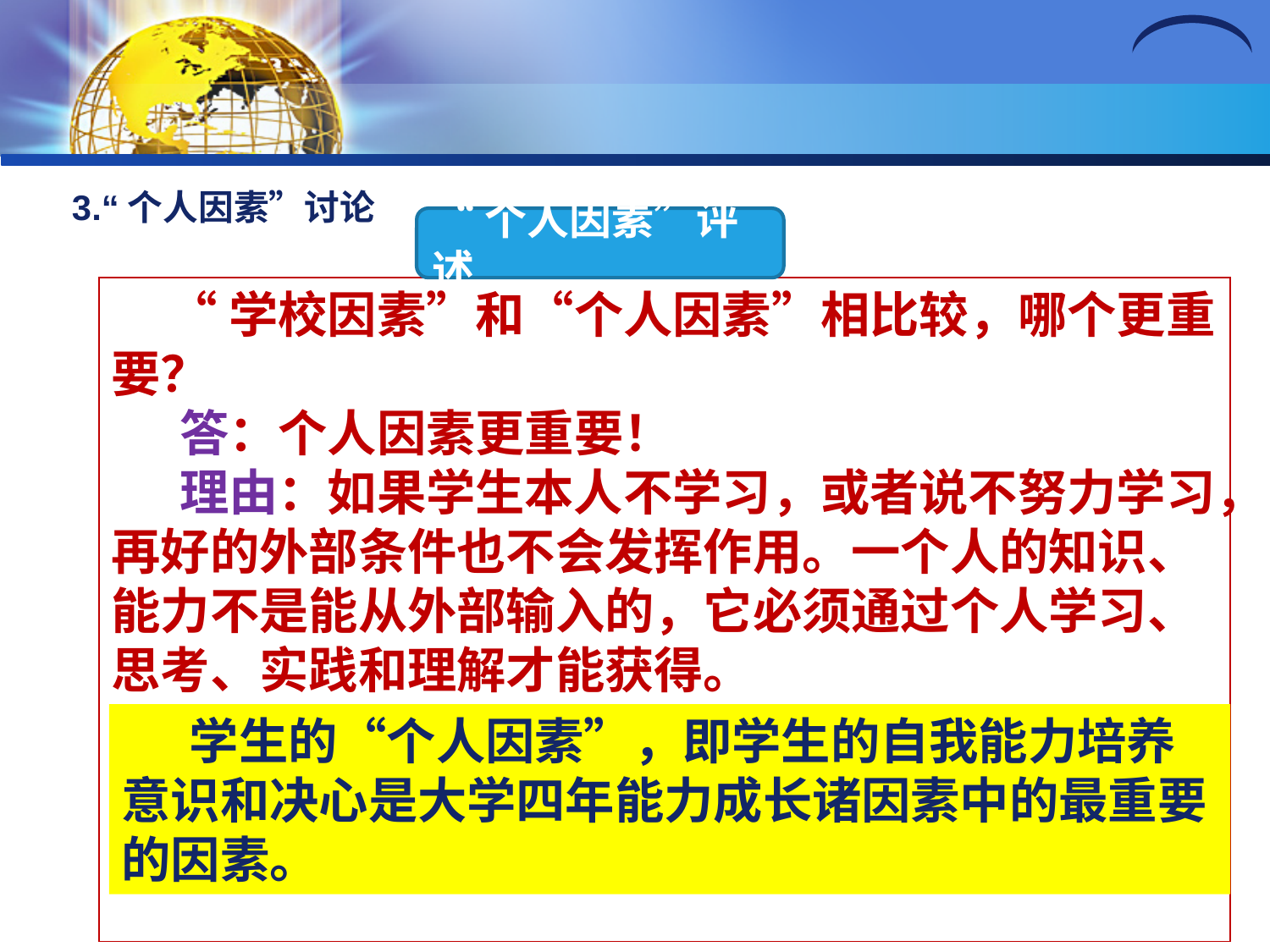

3.“个人因素”讨论
“个人因素”评述
     “学校因素”和“个人因素”相比较，哪个更重要？
     答：个人因素更重要！
     理由：如果学生本人不学习，或者说不努力学习，再好的外部条件也不会发挥作用。一个人的知识、能力不是能从外部输入的，它必须通过个人学习、思考、实践和理解才能获得。
     结论：

     学生的“个人因素”，即学生的自我能力培养意识和决心是大学四年能力成长诸因素中的最重要的因素。